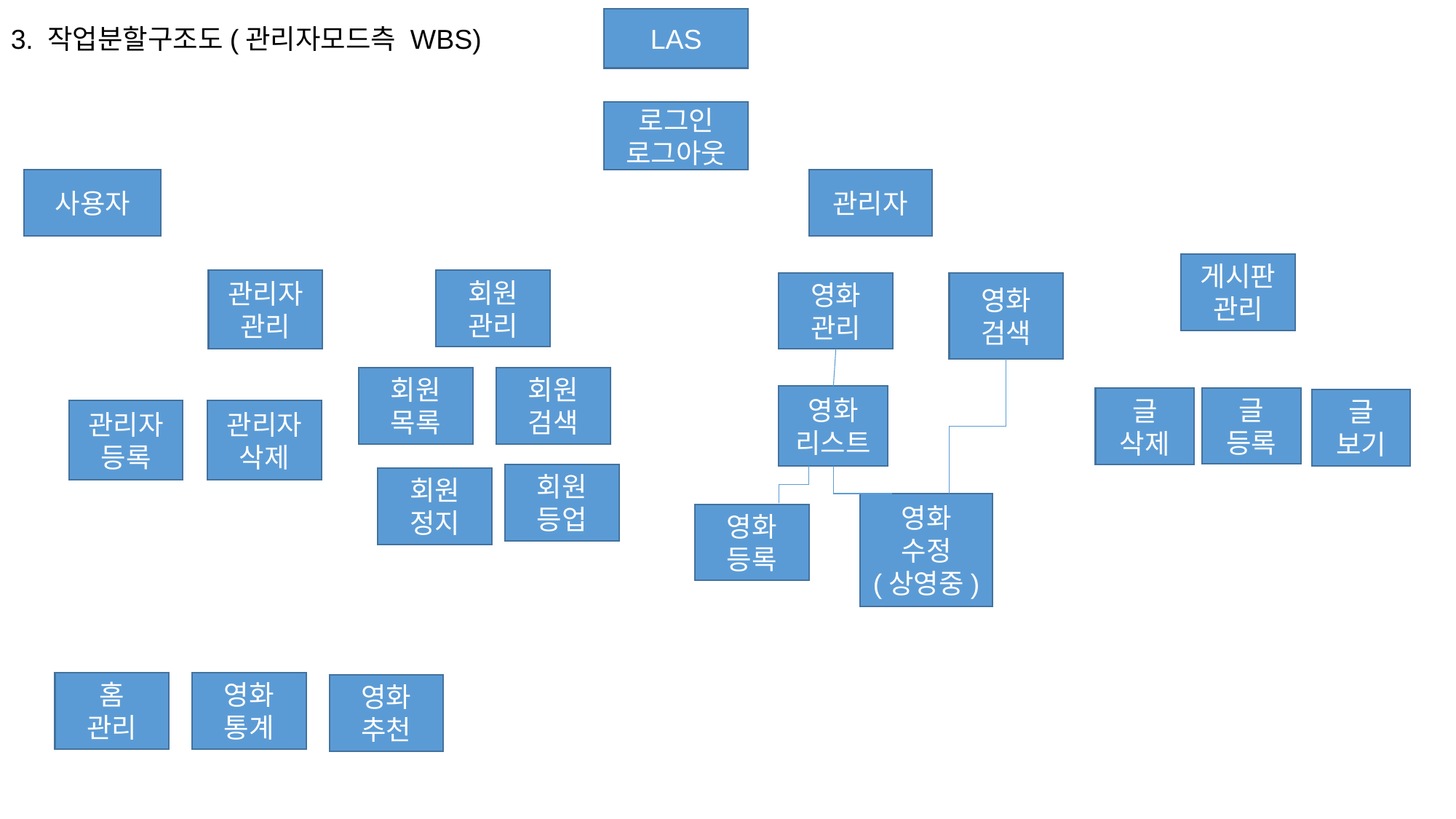

LAS
3. 작업분할구조도(관리자모드측 WBS)
로그인
로그아웃
관리자
사용자
게시판
관리
관리자
관리
회원
관리
영화
관리
영화
검색
회원
목록
회원
검색
영화
리스트
글
등록
글
삭제
글
보기
관리자
삭제
관리자
등록
회원
등업
회원
정지
영화
수정
(상영중)
영화
등록
영화
통계
홈
관리
영화
추천